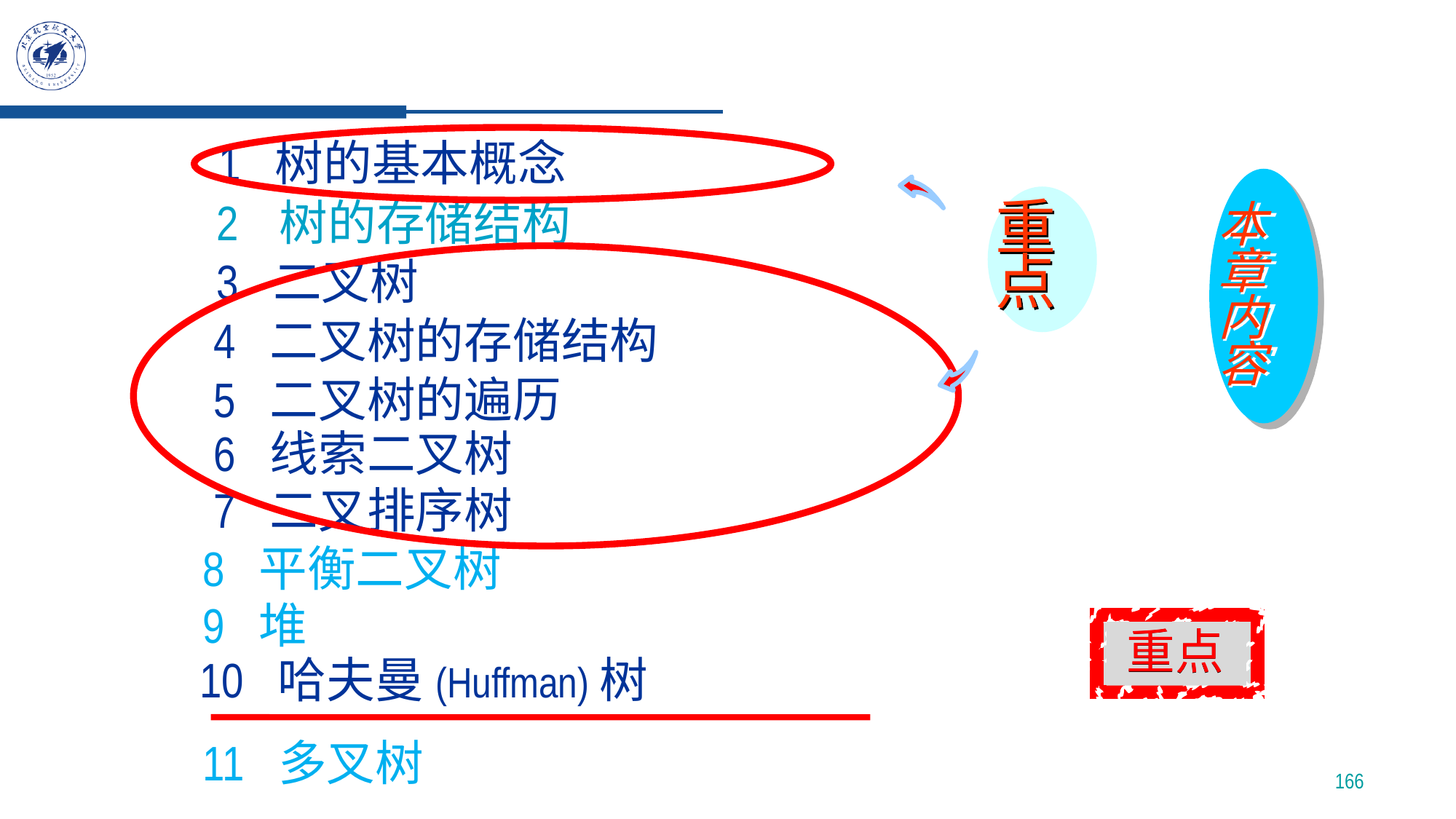

重
点

1  树的基本概念

本
章
内
容
2 树的存储结构
3  二叉树
4  二叉树的存储结构
5  二叉树的遍历
6  线索二叉树
7  二叉排序树
  8  平衡二叉树
  9  堆

重点

10  哈夫曼(Huffman)树

  11  多叉树
166